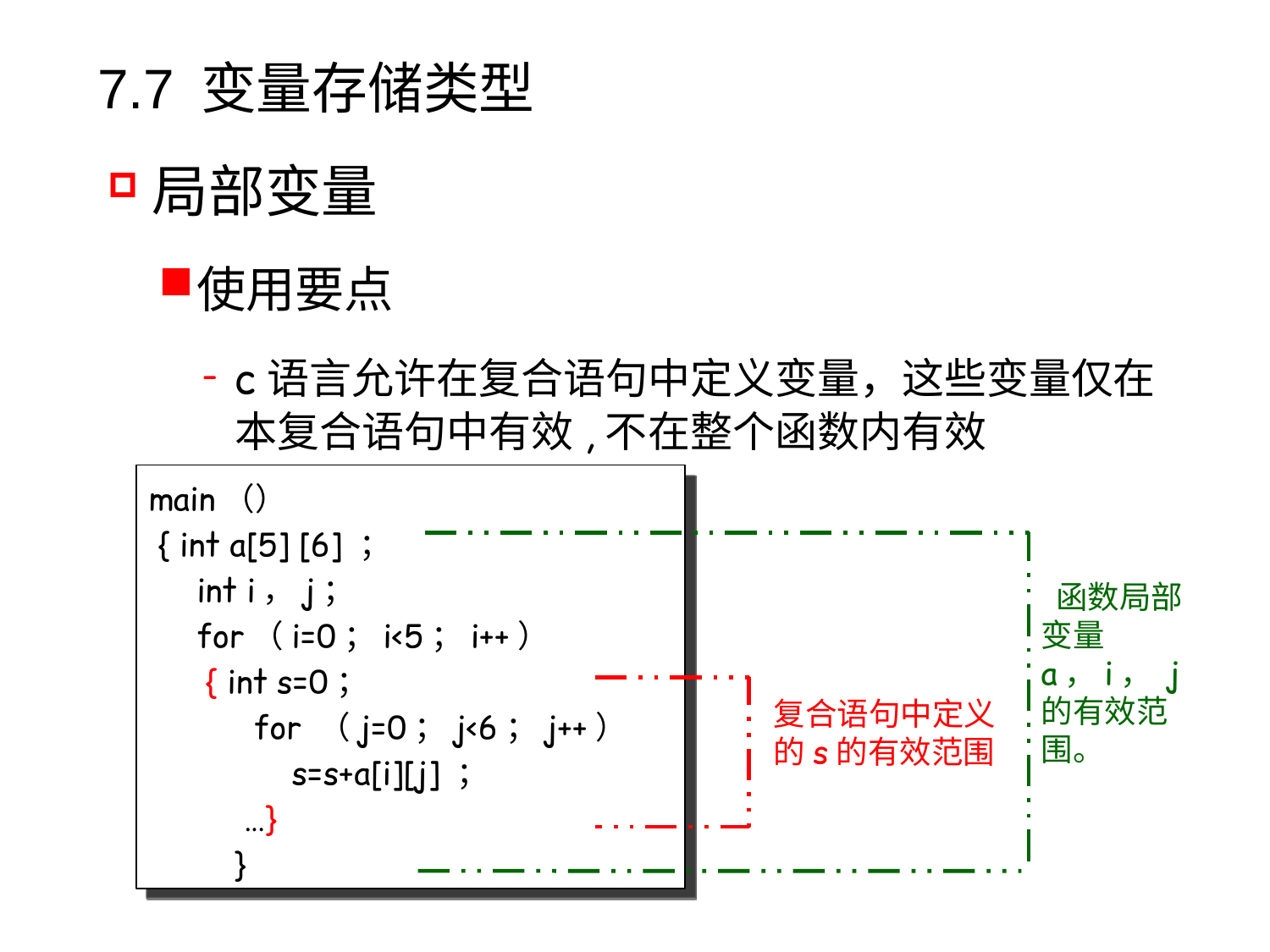

# 7.7 变量存储类型
局部变量
使用要点
c语言允许在复合语句中定义变量，这些变量仅在本复合语句中有效,不在整个函数内有效
例如：
main（）
 { int a[5] [6] ；
     int i，j；
     for（i=0；i<5；i++）
      { int s=0；
           for （j=0；j<6；j++）
               s=s+a[i][j] ；
          …}
         }

 函数局部变量a，i， j的有效范围。

复合语句中定义
的s的有效范围